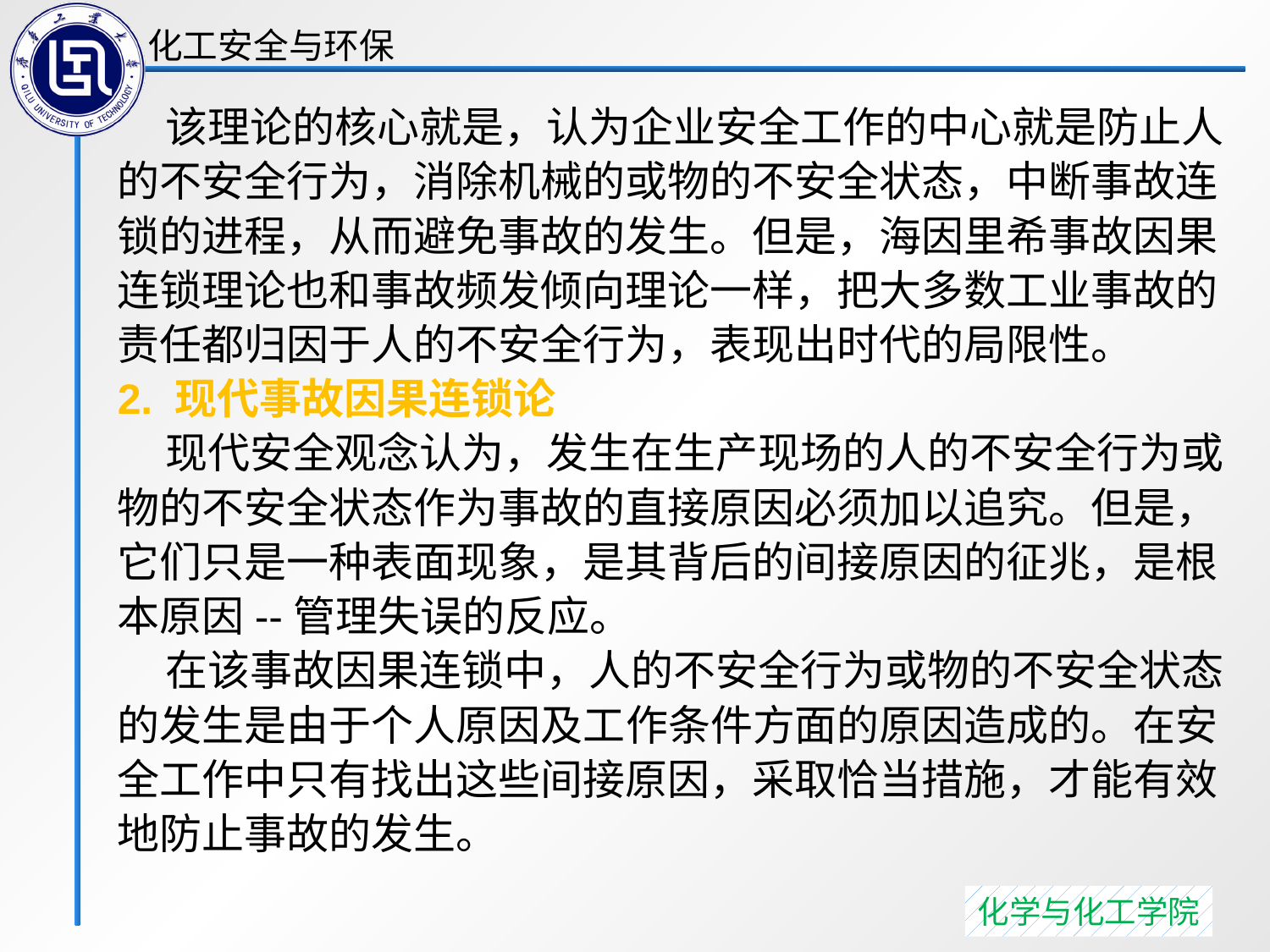

该理论的核心就是，认为企业安全工作的中心就是防止人的不安全行为，消除机械的或物的不安全状态，中断事故连锁的进程，从而避免事故的发生。但是，海因里希事故因果连锁理论也和事故频发倾向理论一样，把大多数工业事故的责任都归因于人的不安全行为，表现出时代的局限性。
2. 现代事故因果连锁论
    现代安全观念认为，发生在生产现场的人的不安全行为或物的不安全状态作为事故的直接原因必须加以追究。但是，它们只是一种表面现象，是其背后的间接原因的征兆，是根本原因--管理失误的反应。
    在该事故因果连锁中，人的不安全行为或物的不安全状态的发生是由于个人原因及工作条件方面的原因造成的。在安全工作中只有找出这些间接原因，采取恰当措施，才能有效地防止事故的发生。